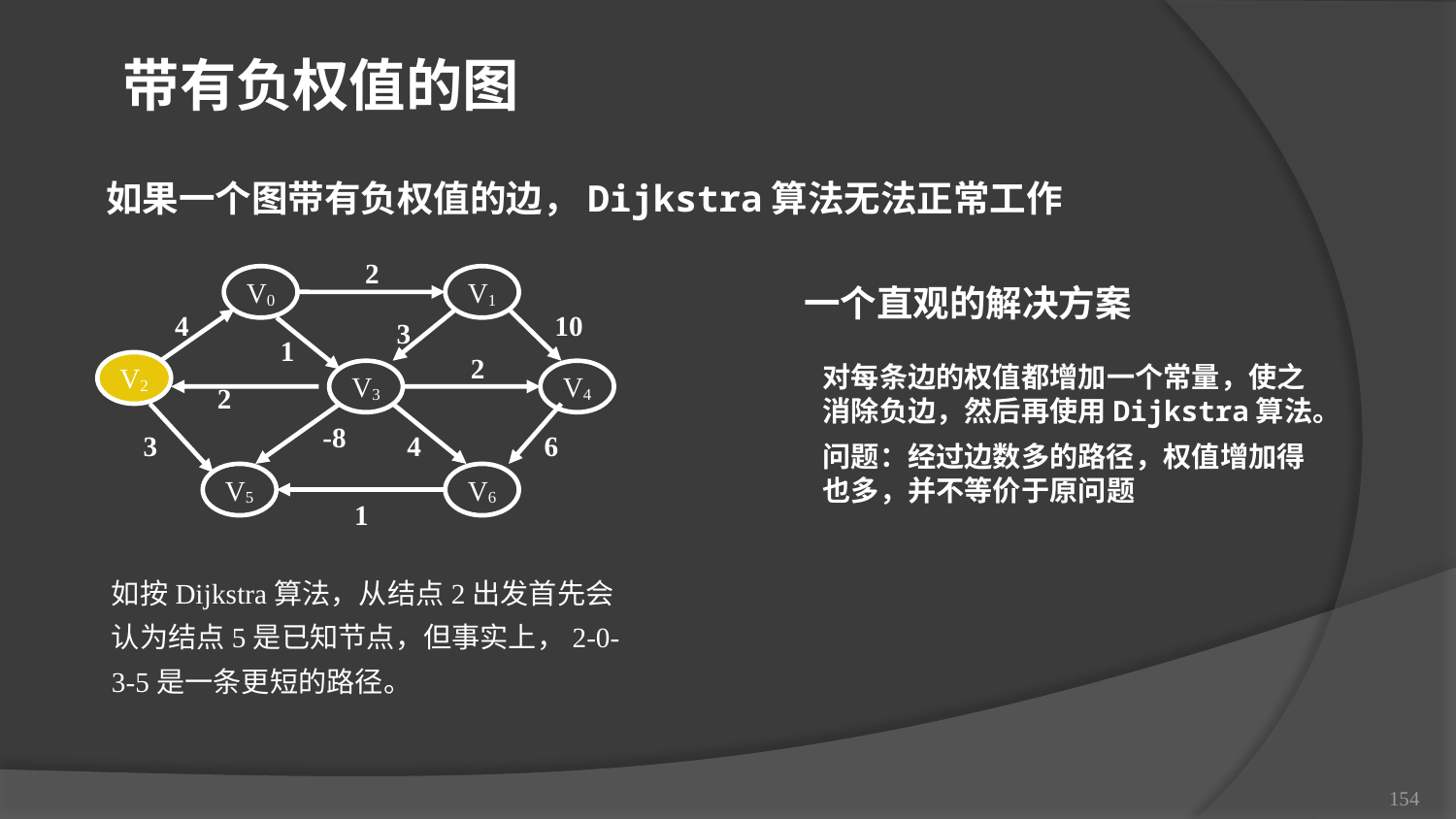

带有负权值的图
如果一个图带有负权值的边，Dijkstra算法无法正常工作
2
V0
V1

4
10

3

1
2
V2
V3
V4
2

-8
3
4
6
V5
V6

1
# 一个直观的解决方案
对每条边的权值都增加一个常量，使之消除负边，然后再使用Dijkstra算法。
问题：经过边数多的路径，权值增加得也多，并不等价于原问题
如按Dijkstra算法，从结点2出发首先会认为结点5是已知节点，但事实上，2-0-3-5是一条更短的路径。
154